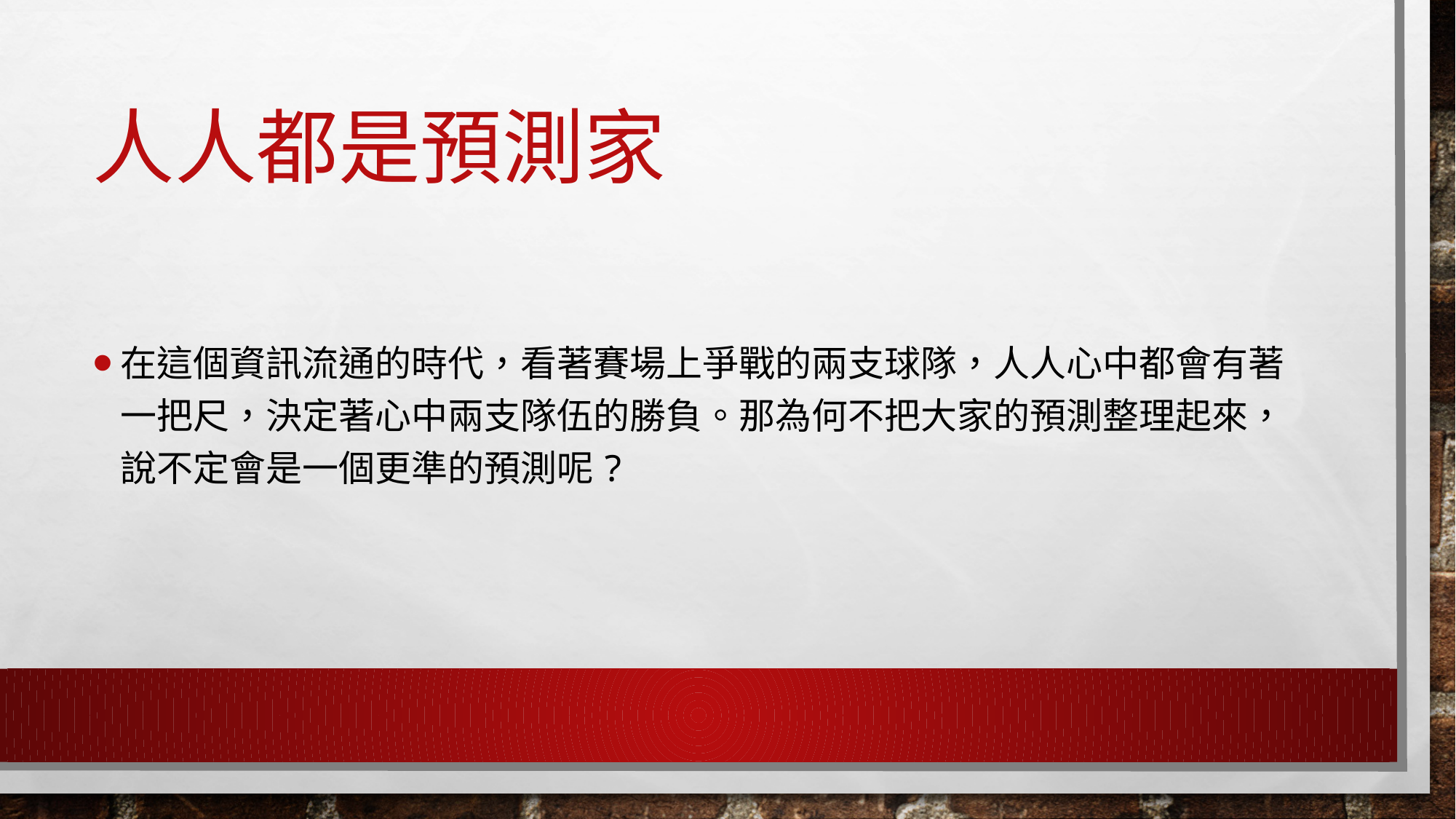

# 人人都是預測家
在這個資訊流通的時代，看著賽場上爭戰的兩支球隊，人人心中都會有著一把尺，決定著心中兩支隊伍的勝負。那為何不把大家的預測整理起來，說不定會是一個更準的預測呢?